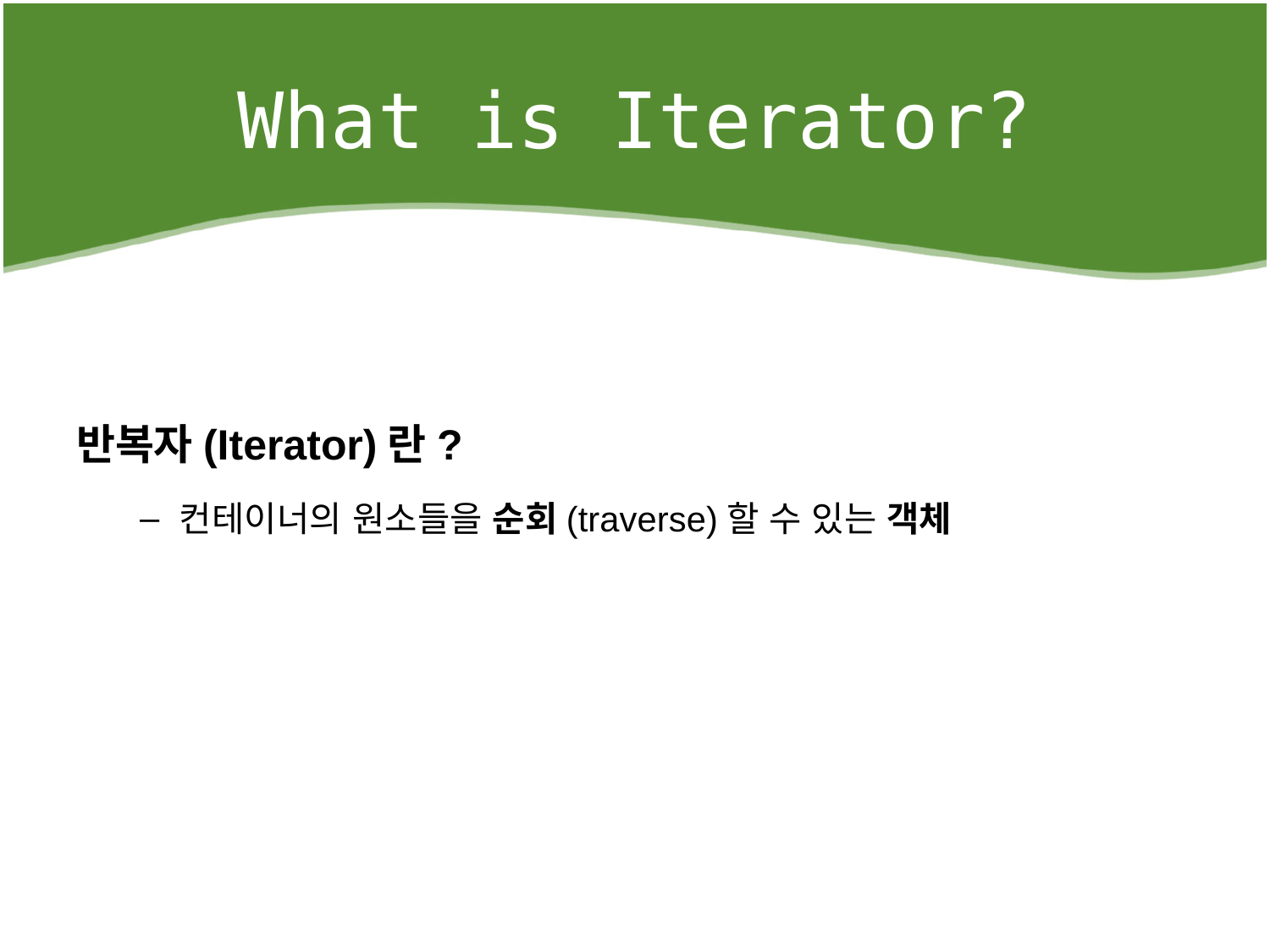

# What is Iterator?
반복자(Iterator)란?
컨테이너의 원소들을 순회(traverse)할 수 있는 객체